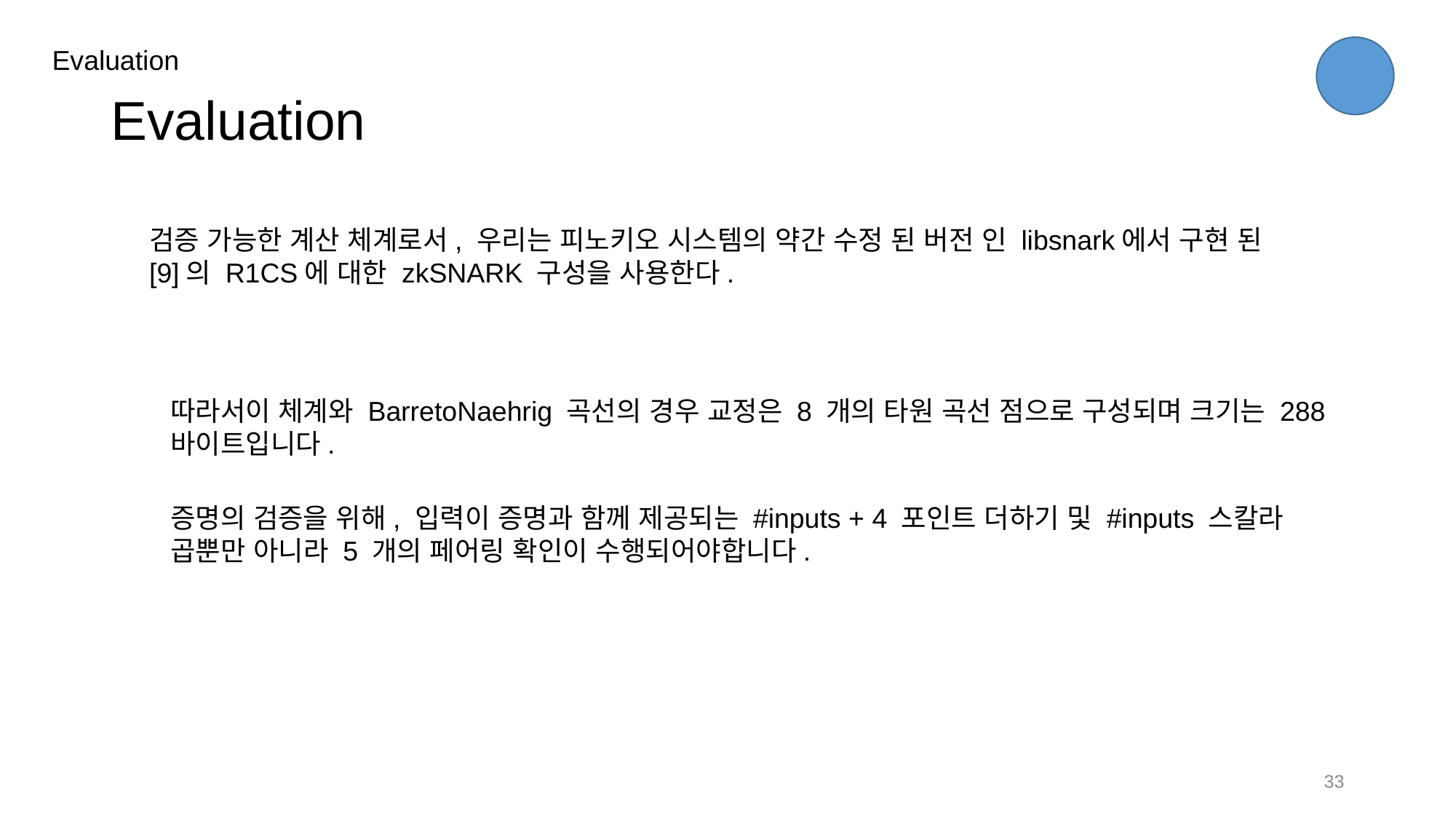

Evaluation

# Evaluation
검증 가능한 계산 체계로서, 우리는 피노키오 시스템의 약간 수정 된 버전 인 libsnark에서 구현 된 [9]의 R1CS에 대한 zkSNARK 구성을 사용한다.
따라서이 체계와 BarretoNaehrig 곡선의 경우 교정은 8 개의 타원 곡선 점으로 구성되며 크기는 288 바이트입니다.
증명의 검증을 위해, 입력이 증명과 함께 제공되는 #inputs + 4 포인트 더하기 및 #inputs 스칼라 곱뿐만 아니라 5 개의 페어링 확인이 수행되어야합니다.
33